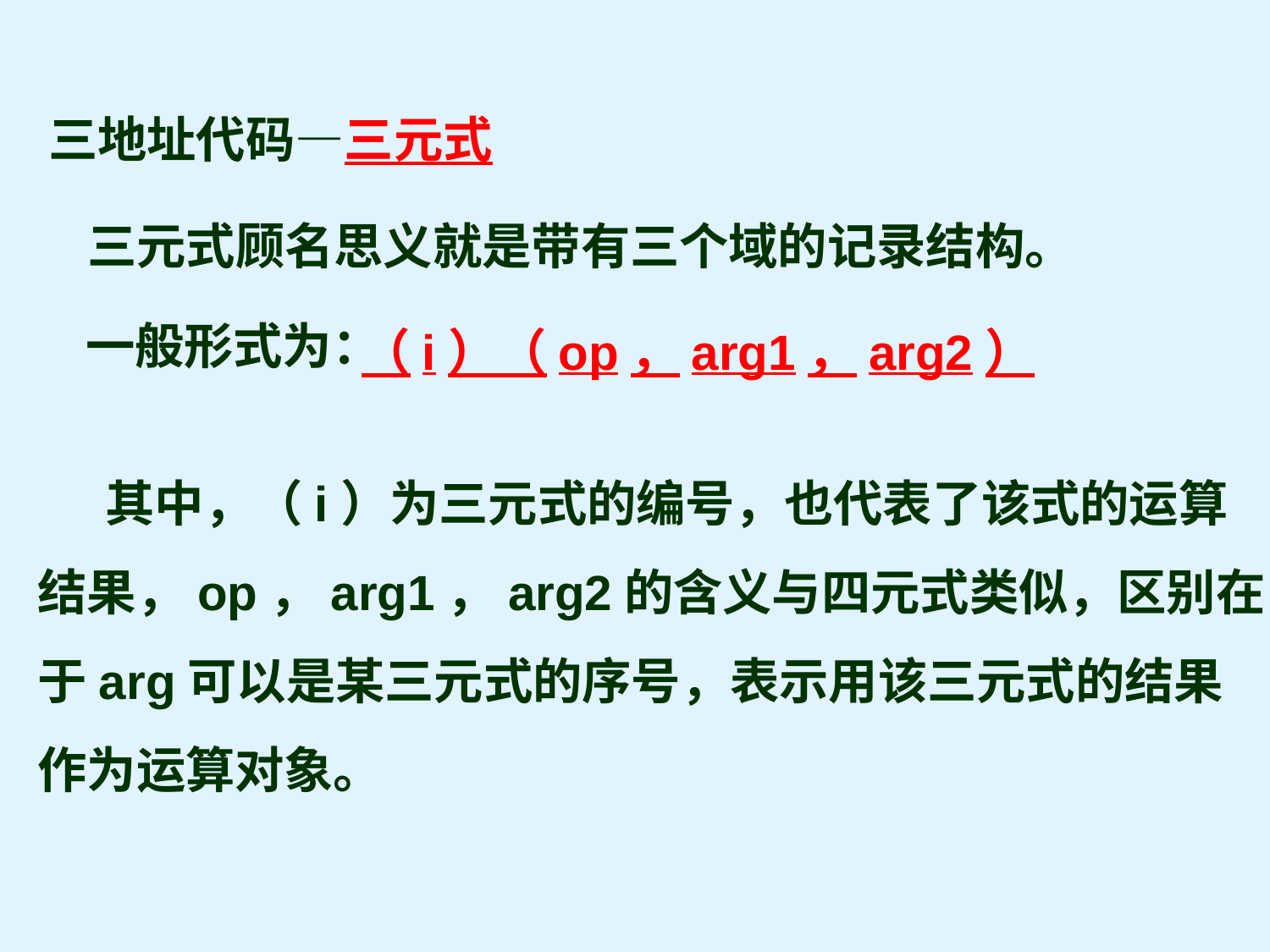

三地址代码—三元式
三元式顾名思义就是带有三个域的记录结构。
一般形式为：
（i）（op，arg1，arg2）
     其中，（i）为三元式的编号，也代表了该式的运算
结果，op，arg1，arg2的含义与四元式类似，区别在
于arg可以是某三元式的序号，表示用该三元式的结果
作为运算对象。